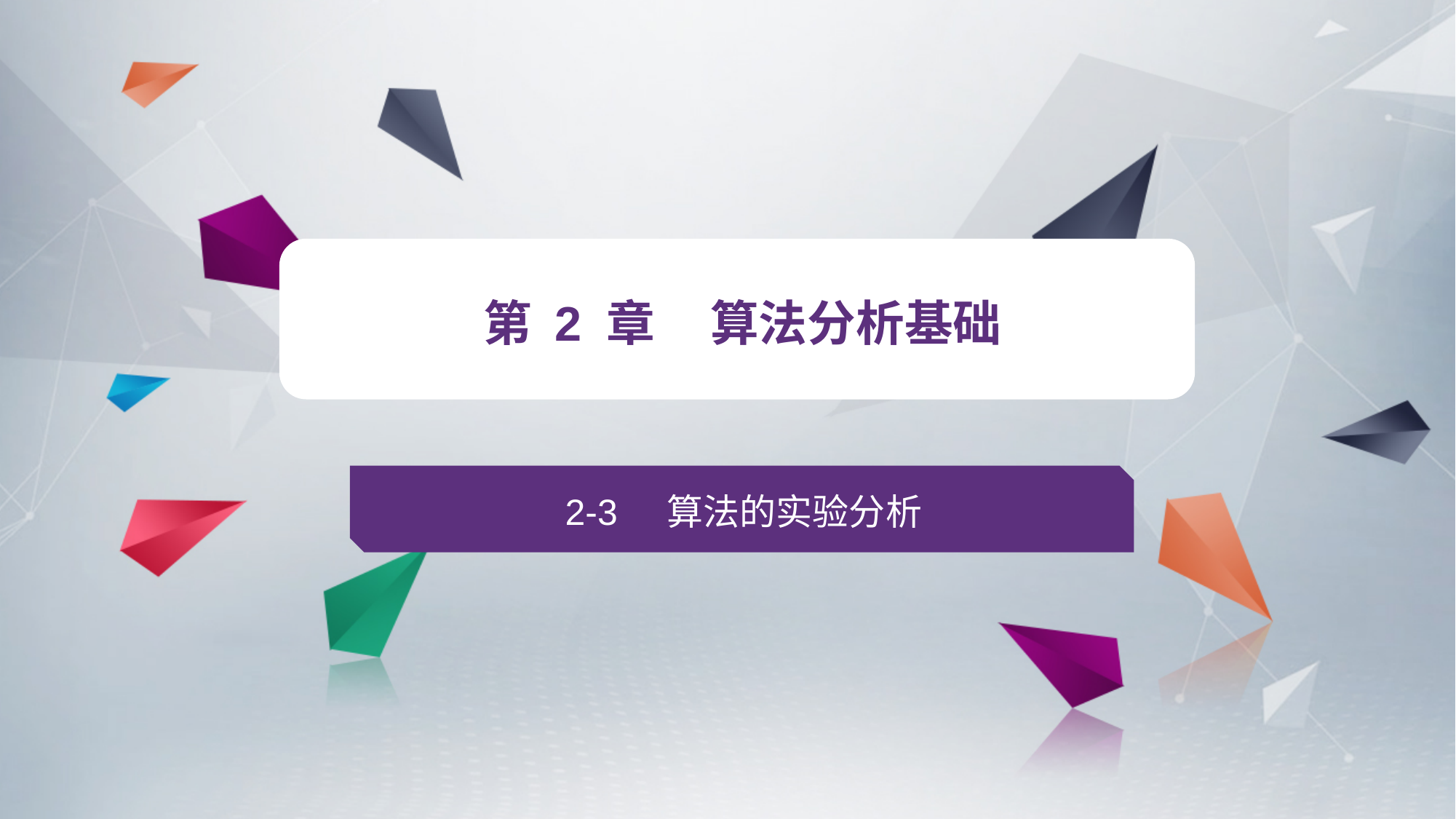

v
第 2 章     算法分析基础

2-3    算法的实验分析